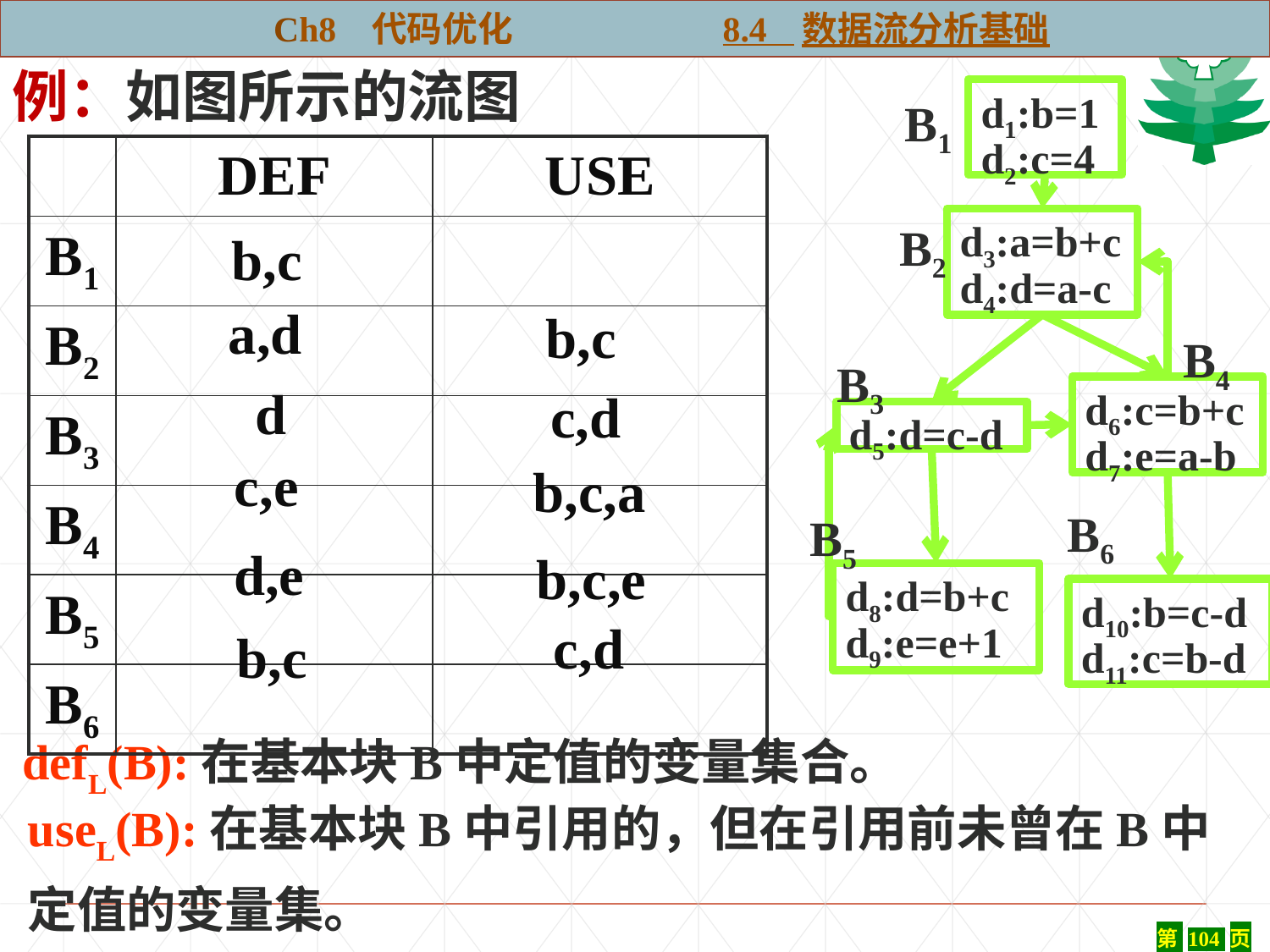

Ch8   代码优化                         8.4   数据流分析基础
例：如图所示的流图
d1:b=1
d2:c=4

B1
|  | DEF | USE |
| --- | --- | --- |
| B1 |  |  |
| B2 |  |  |
| B3 |  |  |
| B4 |  |  |
| B5 |  |  |
| B6 |  |  |
d3:a=b+c
d4:d=a-c
B2
b,c
a,d
b,c
B4
B3
d
c,d
d6:c=b+c
d7:e=a-b

d5:d=c-d
c,e
b,c,a
B6
B5
d,e
b,c,e
d8:d=b+c
d9:e=e+1

d10:b=c-d
d11:c=b-d

c,d
b,c
defL(B):在基本块B中定值的变量集合。
useL(B):在基本块B中引用的，但在引用前未曾在B中定值的变量集。
第 104 页